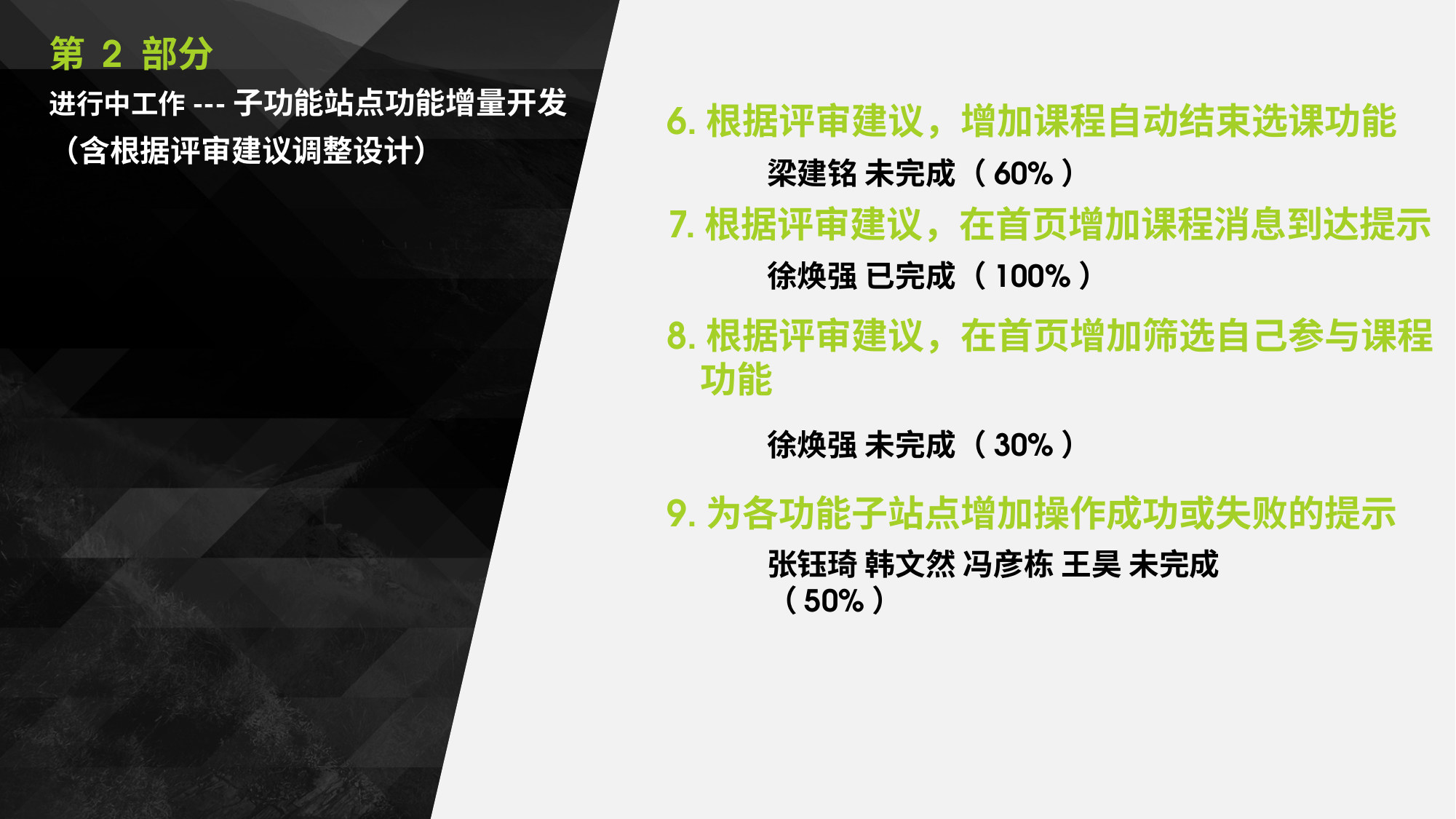

第 2 部分
进行中工作---子功能站点功能增量开发
（含根据评审建议调整设计）
6.根据评审建议，增加课程自动结束选课功能
梁建铭 未完成（60%）
7.根据评审建议，在首页增加课程消息到达提示
徐焕强 已完成（100%）
8.根据评审建议，在首页增加筛选自己参与课程
   功能
徐焕强 未完成（30%）
9.为各功能子站点增加操作成功或失败的提示
张钰琦 韩文然 冯彦栋 王昊 未完成（50%）